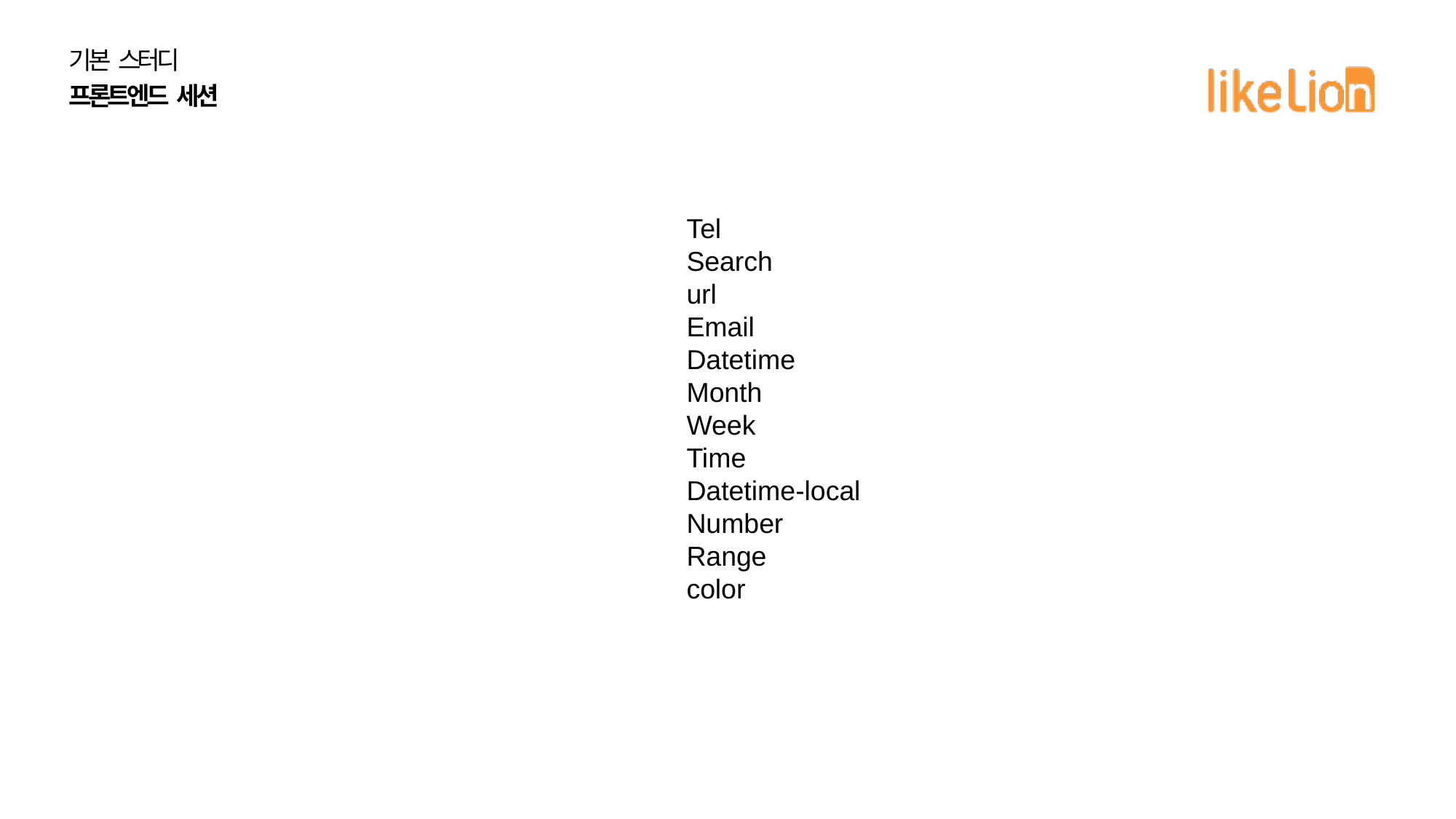

기본 스터디
프론트엔드 세션

Tel
Search
url
Email
Datetime
Month
Week
Time
Datetime-local
Number
Range
color